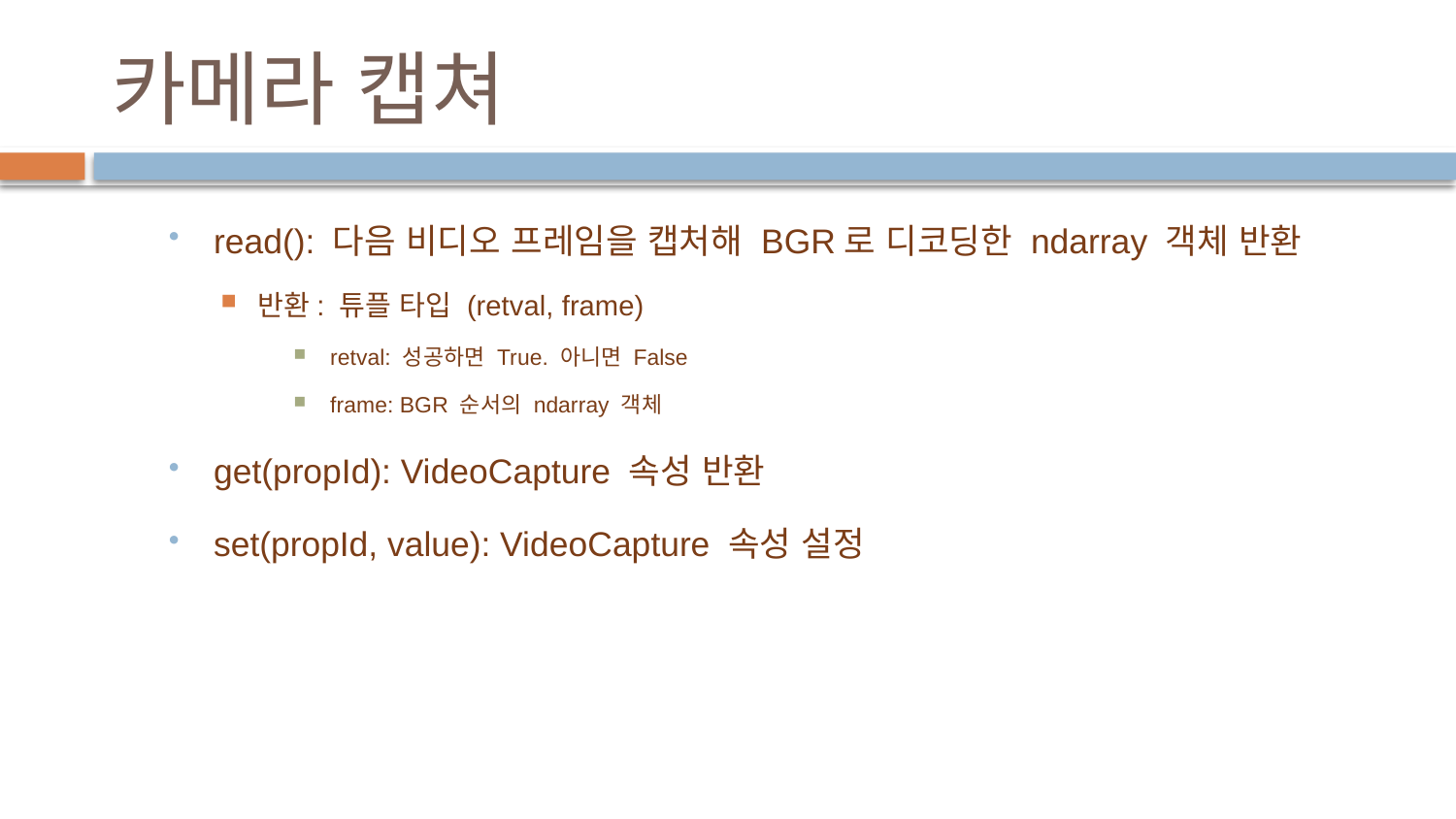

# 카메라 캡쳐
read(): 다음 비디오 프레임을 캡처해 BGR로 디코딩한 ndarray 객체 반환
반환: 튜플 타입 (retval, frame)
retval: 성공하면 True. 아니면 False
frame: BGR 순서의 ndarray 객체
get(propId): VideoCapture 속성 반환
set(propId, value): VideoCapture 속성 설정